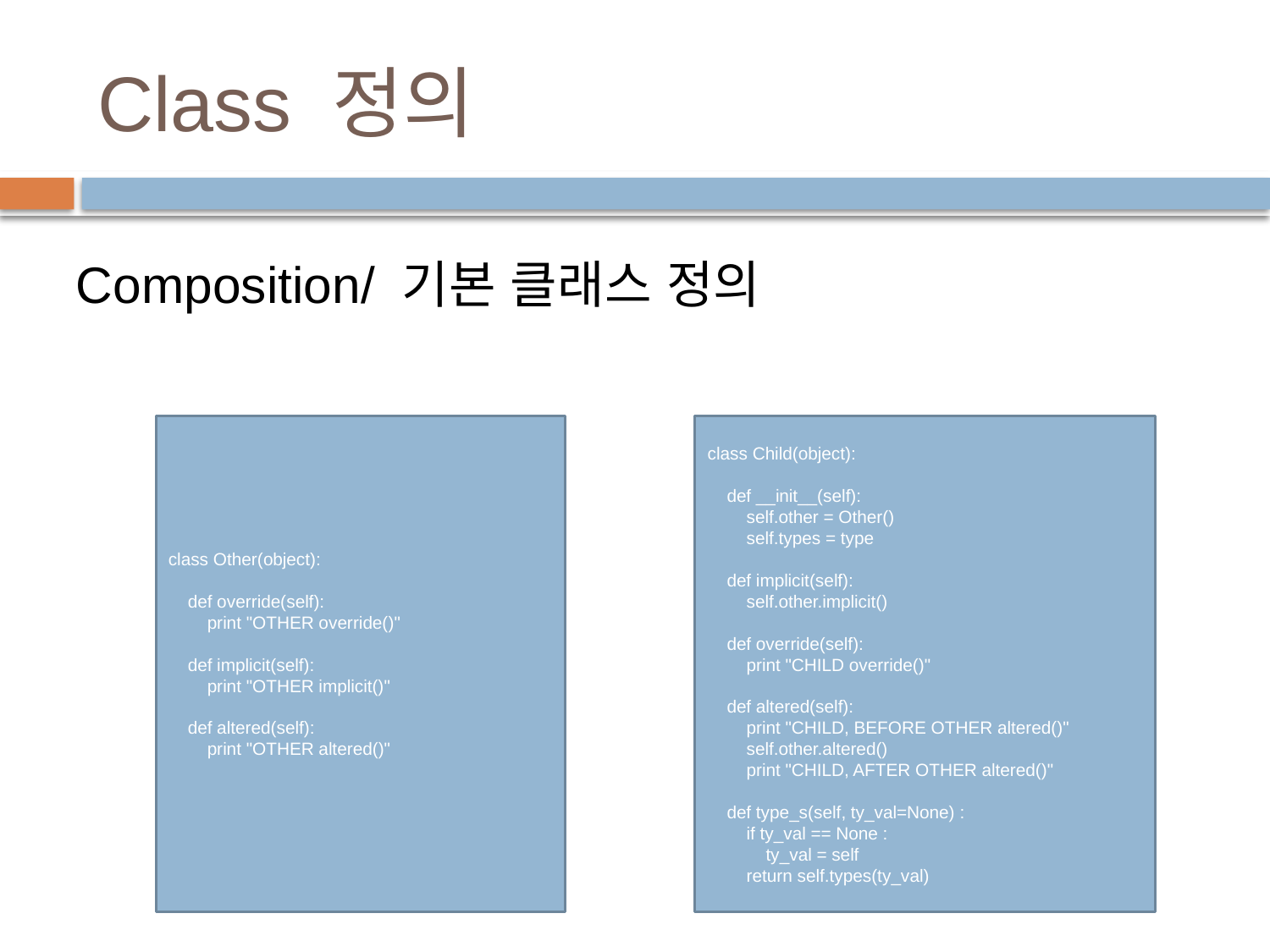

# Class 정의
Composition/ 기본 클래스 정의
class Other(object):

    def override(self):
        print "OTHER override()"

    def implicit(self):
        print "OTHER implicit()"

    def altered(self):
        print "OTHER altered()"

class Child(object):

    def __init__(self):
        self.other = Other()
        self.types = type

    def implicit(self):
        self.other.implicit()

    def override(self):
        print "CHILD override()"

    def altered(self):
        print "CHILD, BEFORE OTHER altered()"
        self.other.altered()
        print "CHILD, AFTER OTHER altered()"

    def type_s(self, ty_val=None) :
        if ty_val == None :
            ty_val = self
        return self.types(ty_val)